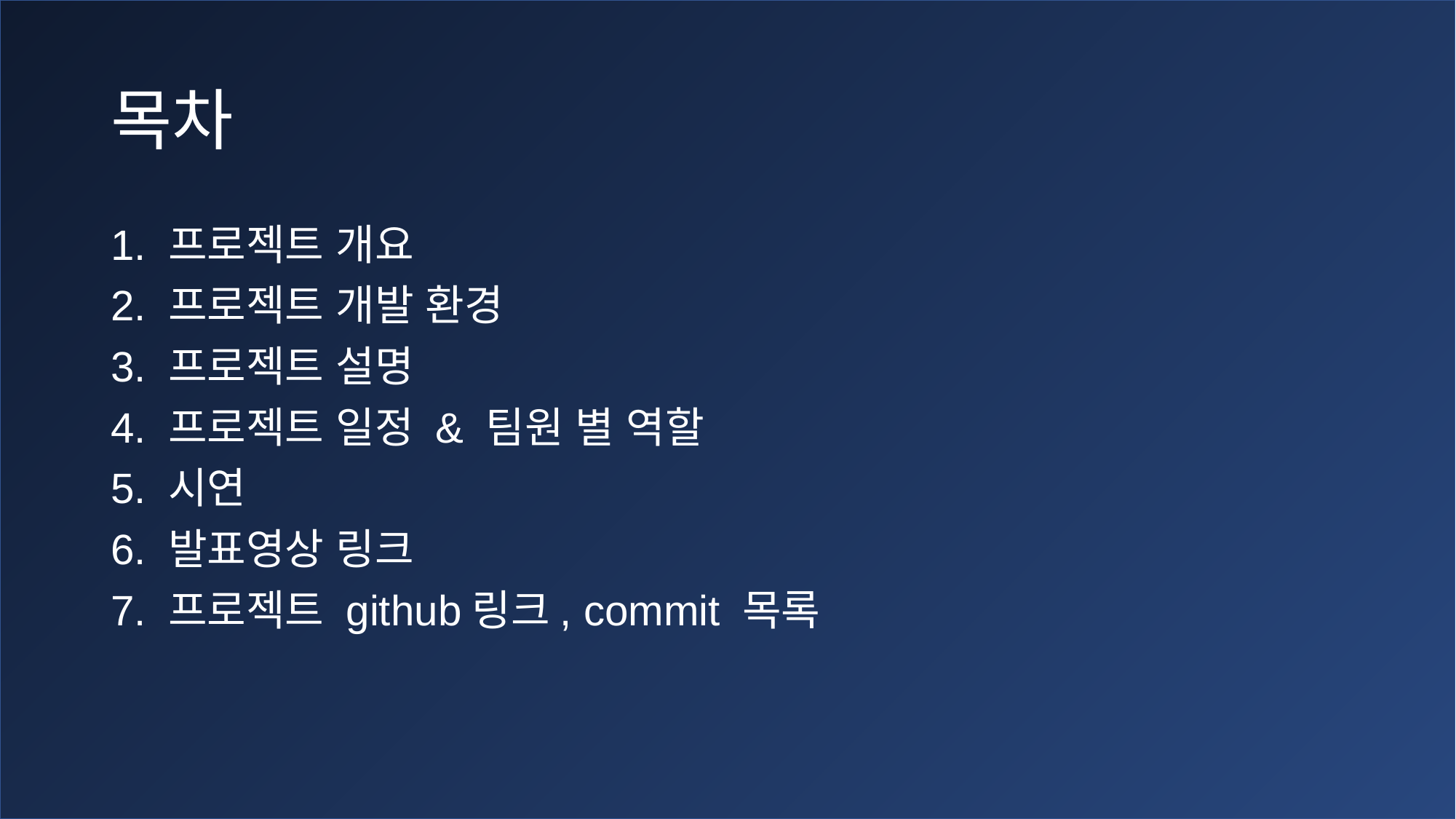

# 목차
1. 프로젝트 개요
2. 프로젝트 개발 환경
3. 프로젝트 설명
4. 프로젝트 일정 & 팀원 별 역할
5. 시연
6. 발표영상 링크
7. 프로젝트 github링크, commit 목록